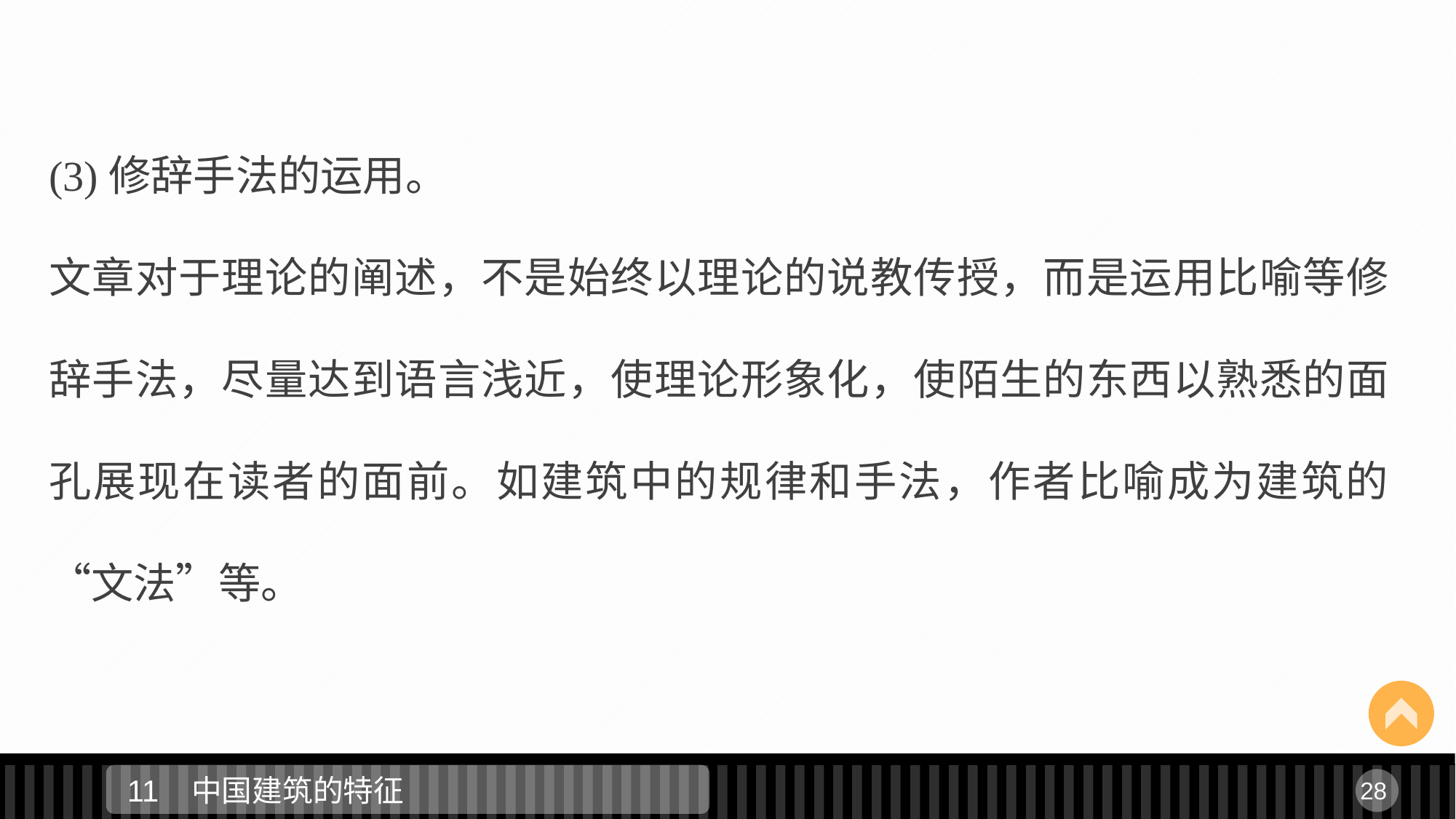

(3)修辞手法的运用。
文章对于理论的阐述，不是始终以理论的说教传授，而是运用比喻等修辞手法，尽量达到语言浅近，使理论形象化，使陌生的东西以熟悉的面孔展现在读者的面前。如建筑中的规律和手法，作者比喻成为建筑的“文法”等。